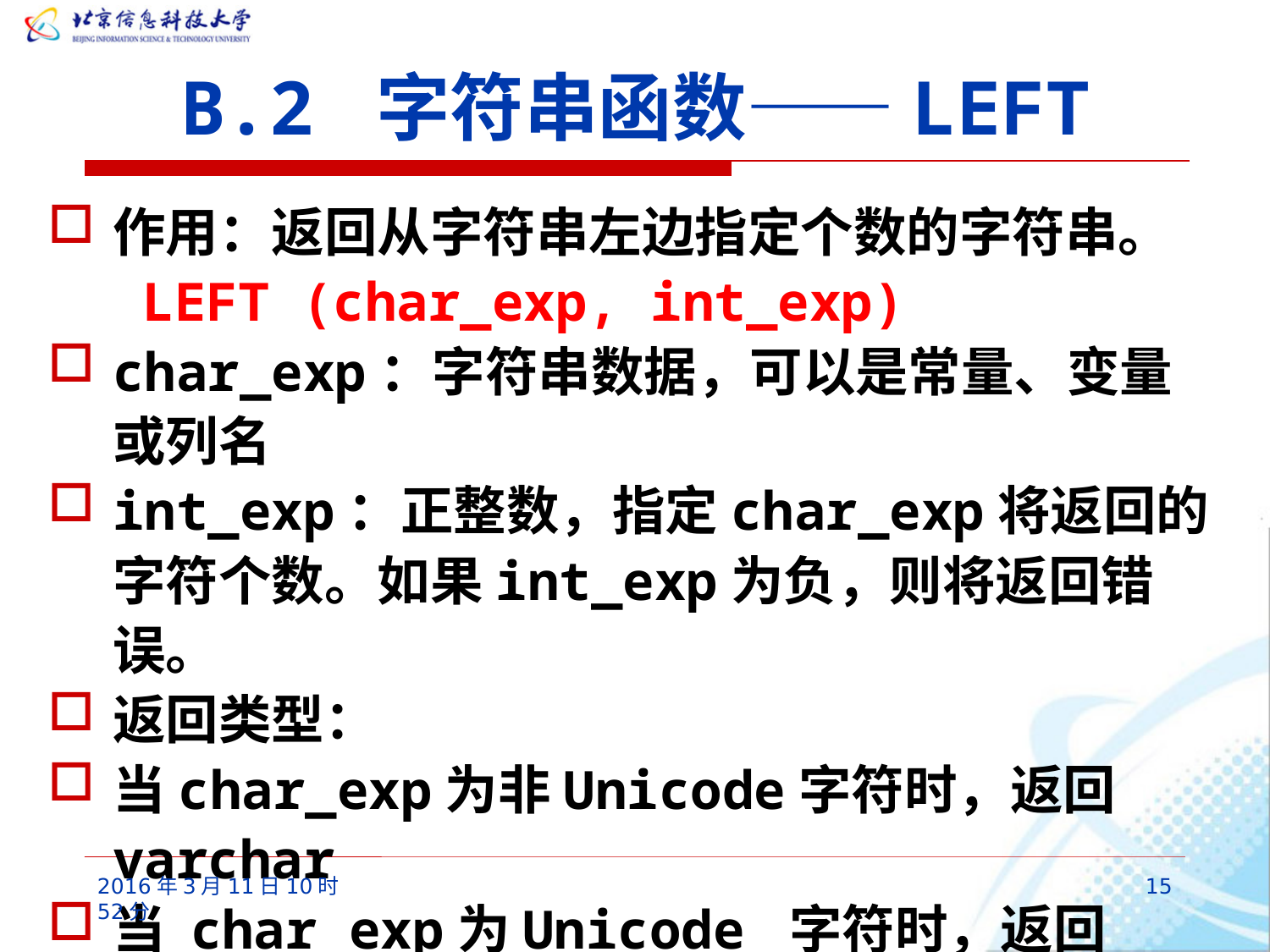

# B.2 字符串函数——LEFT
作用：返回从字符串左边指定个数的字符串。
   LEFT (char_exp, int_exp)
char_exp：字符串数据，可以是常量、变量或列名
int_exp：正整数，指定char_exp将返回的字符个数。如果int_exp为负，则将返回错误。
返回类型：
当char_exp为非Unicode字符时，返回varchar
当 char_exp为Unicode 字符时，返回nvarchar
2016年3月11日10时52分
15